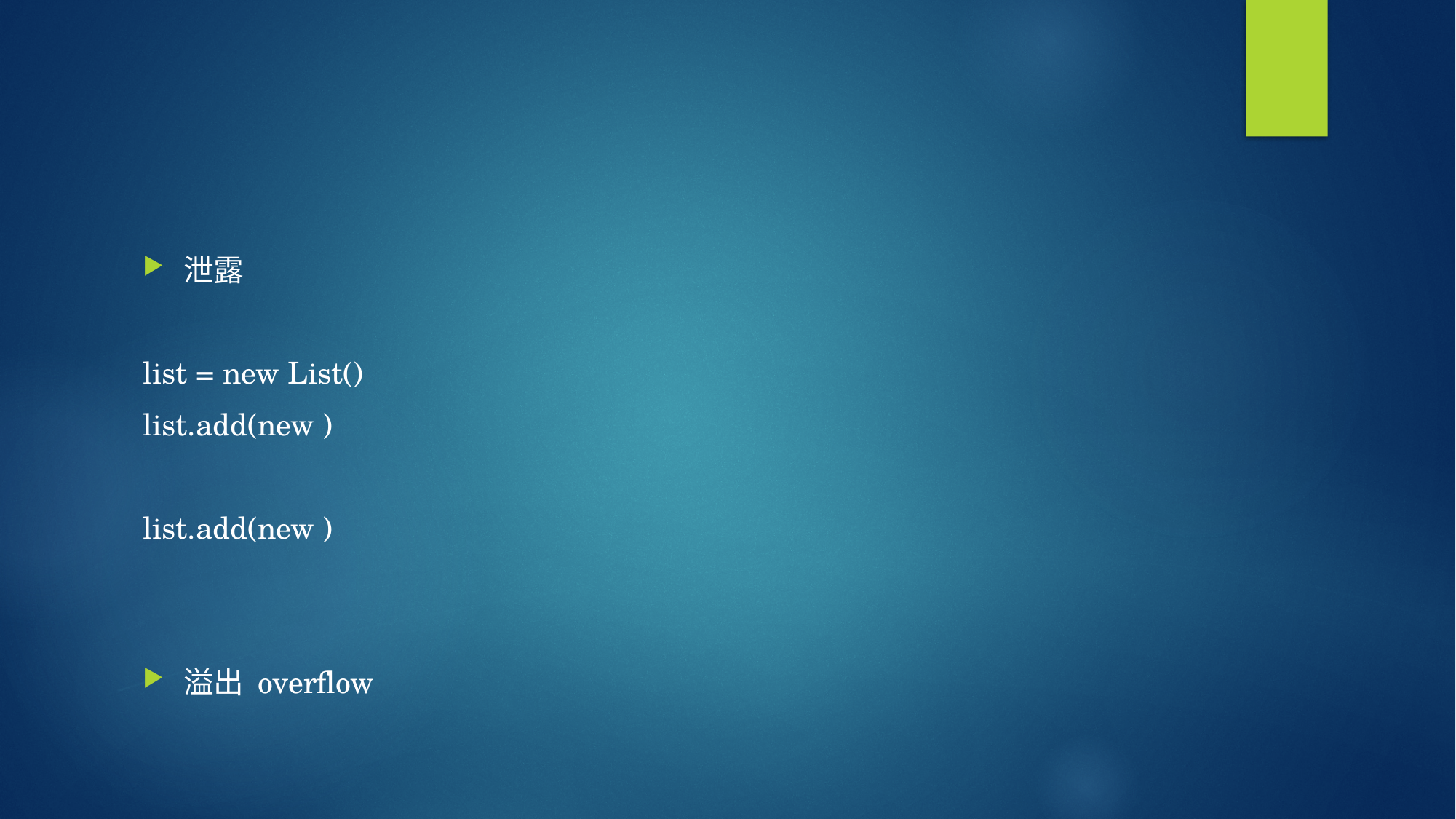

#
泄露

list = new List()
list.add(new )

list.add(new )

溢出 overflow